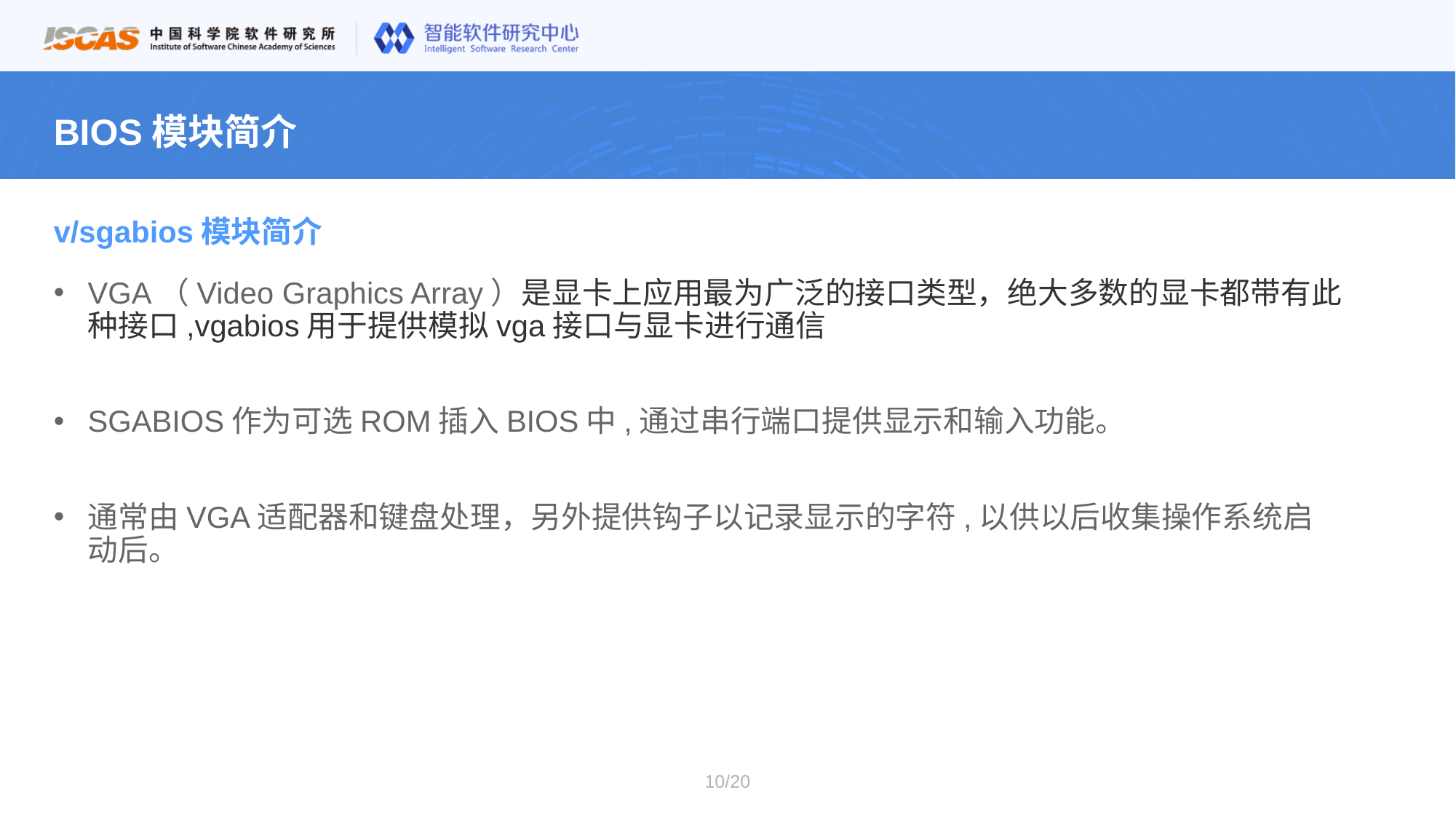

BIOS模块简介

v/sgabios模块简介
VGA（Video Graphics Array）是显卡上应用最为广泛的接口类型，绝大多数的显卡都带有此种接口,vgabios用于提供模拟vga接口与显卡进行通信

SGABIOS作为可选ROM插入BIOS中,通过串行端口提供显示和输入功能。

通常由VGA适配器和键盘处理，另外提供钩子以记录显示的字符,以供以后收集操作系统启动后。
10/20